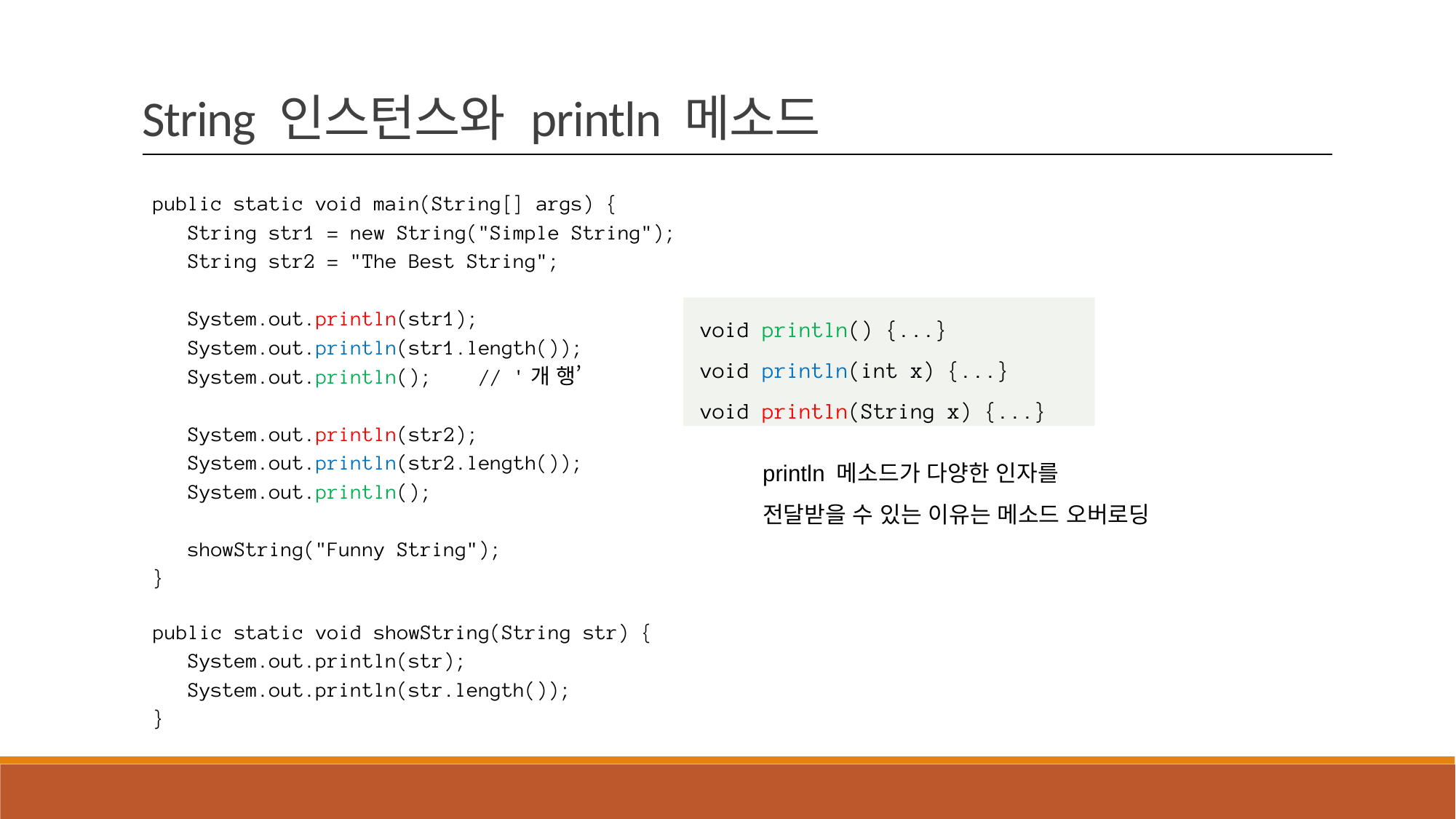

String 인스턴스와 println 메소드
public static void main(String[] args) {
   String str1 = new String("Simple String");
   String str2 = "The Best String";

   System.out.println(str1);
   System.out.println(str1.length());
   System.out.println();    // '개 행’

   System.out.println(str2);
   System.out.println(str2.length());
   System.out.println();

   showString("Funny String");
}
void println() {...}
void println(int x) {...}
void println(String x) {...}

println 메소드가 다양한 인자를
전달받을 수 있는 이유는 메소드 오버로딩
public static void showString(String str) {
   System.out.println(str);
   System.out.println(str.length());
}